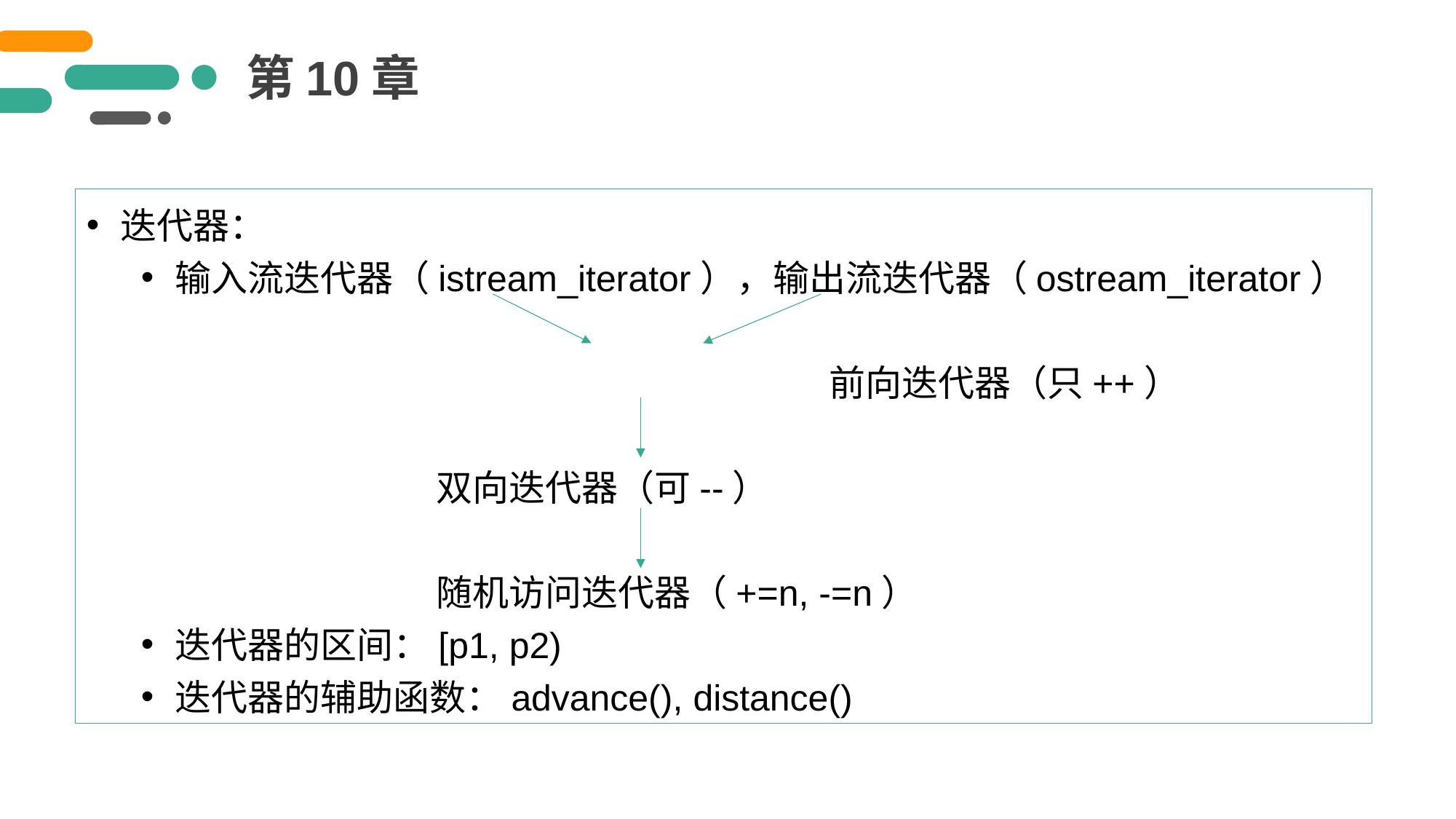

第10章
迭代器：
输入流迭代器（istream_iterator），输出流迭代器（ostream_iterator）

						   前向迭代器（只++）

                                   双向迭代器（可--）

                                   随机访问迭代器（+=n, -=n）
迭代器的区间：[p1, p2)
迭代器的辅助函数：advance(), distance()